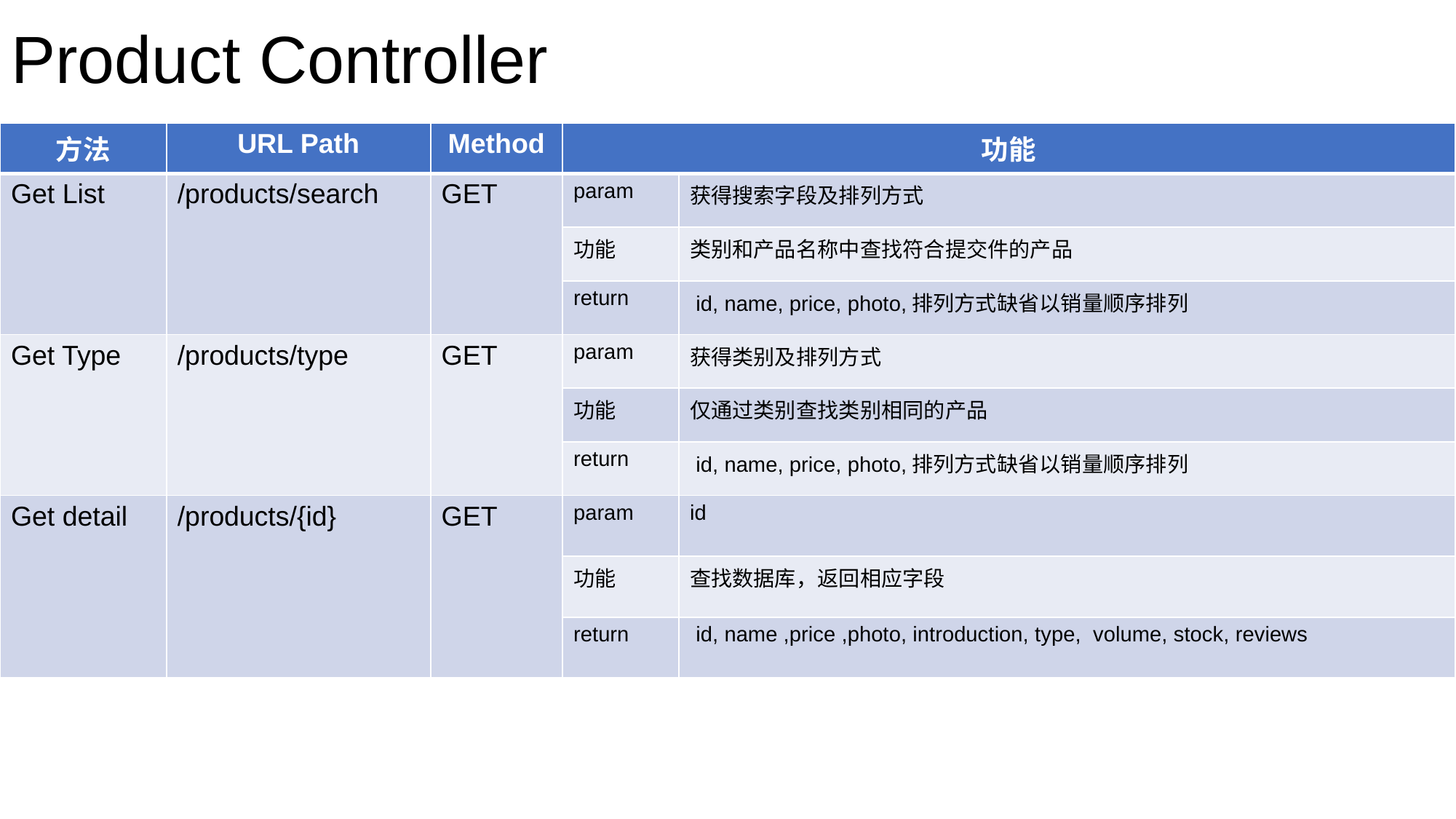

# Product Controller
| 方法 | URL Path | Method | 功能 |  |
| --- | --- | --- | --- | --- |
| Get List | /products/search | GET | param | 获得搜索字段及排列方式 |
|  |  |  | 功能 | 类别和产品名称中查找符合提交件的产品 |
|  |  |  | return | id, name, price, photo,排列方式缺省以销量顺序排列 |
| Get Type | /products/type | GET | param | 获得类别及排列方式 |
|  |  |  | 功能 | 仅通过类别查找类别相同的产品 |
|  |  |  | return | id, name, price, photo,排列方式缺省以销量顺序排列 |
| Get detail | /products/{id} | GET | param | id |
|  |  |  | 功能 | 查找数据库，返回相应字段 |
|  |  |  | return | id, name ,price ,photo, introduction, type, volume, stock, reviews |